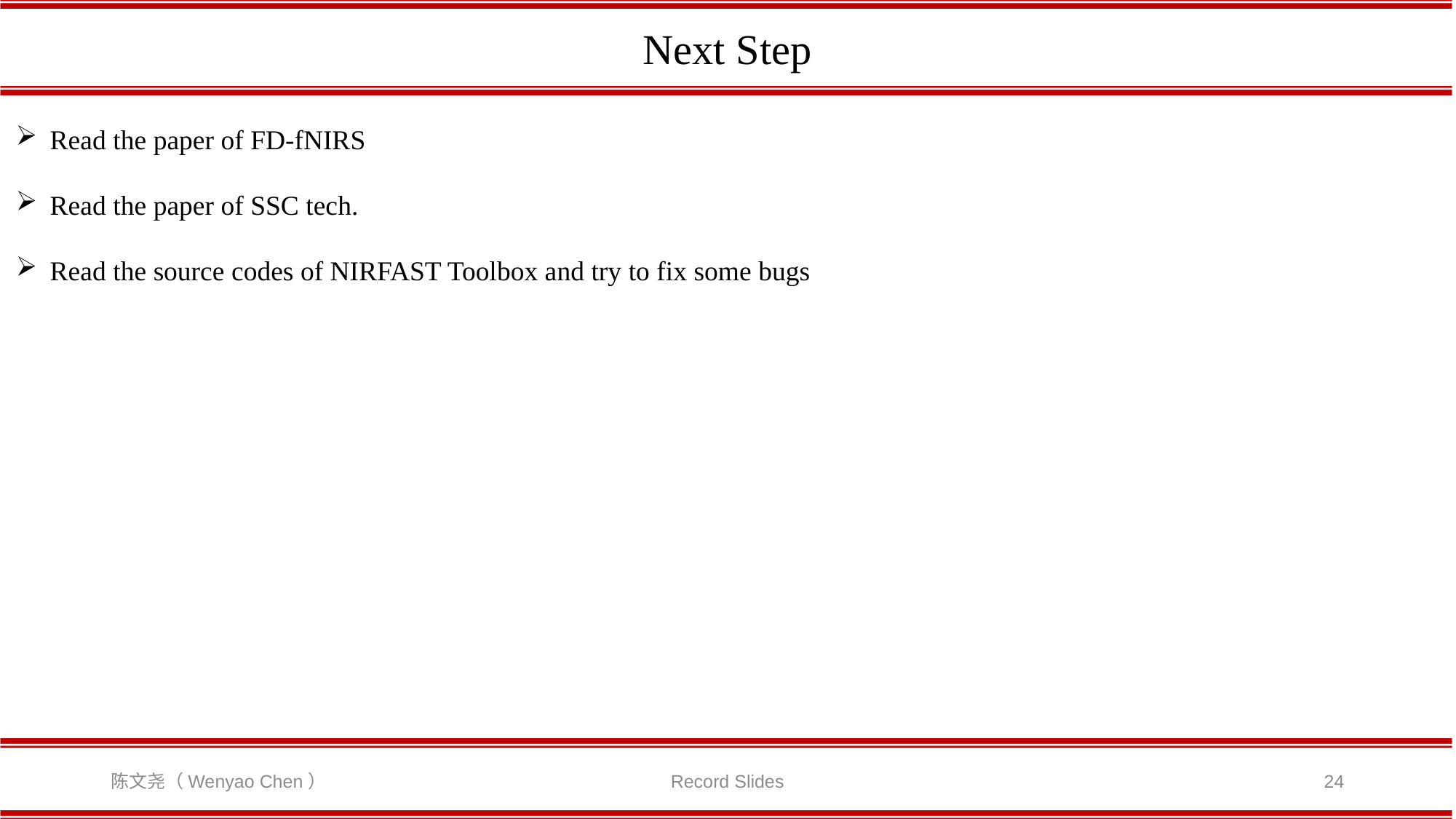

Next Step
Read the paper of FD-fNIRS

Read the paper of SSC tech.

Read the source codes of NIRFAST Toolbox and try to fix some bugs
陈文尧（Wenyao Chen）
Record Slides
24